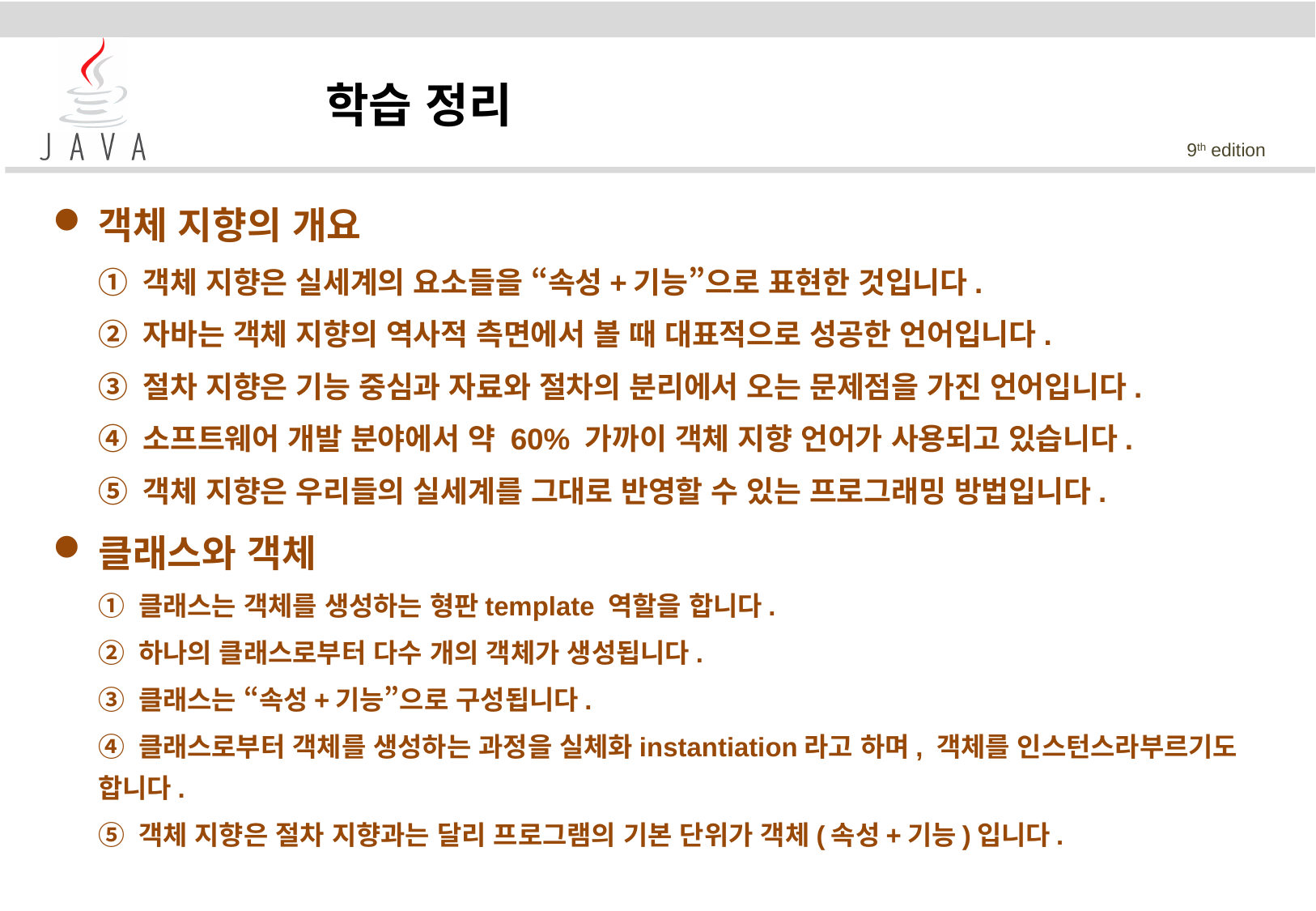

학습 정리
객체 지향의 개요
	① 객체 지향은 실세계의 요소들을 “속성+기능”으로 표현한 것입니다.
	② 자바는 객체 지향의 역사적 측면에서 볼 때 대표적으로 성공한 언어입니다.
	③ 절차 지향은 기능 중심과 자료와 절차의 분리에서 오는 문제점을 가진 언어입니다.
	④ 소프트웨어 개발 분야에서 약 60% 가까이 객체 지향 언어가 사용되고 있습니다.
	⑤ 객체 지향은 우리들의 실세계를 그대로 반영할 수 있는 프로그래밍 방법입니다.
클래스와 객체
	① 클래스는 객체를 생성하는 형판template 역할을 합니다.
	② 하나의 클래스로부터 다수 개의 객체가 생성됩니다.
	③ 클래스는 “속성+기능”으로 구성됩니다.
	④ 클래스로부터 객체를 생성하는 과정을 실체화instantiation라고 하며, 객체를 인스턴스라부르기도 합니다.
	⑤ 객체 지향은 절차 지향과는 달리 프로그램의 기본 단위가 객체(속성+기능)입니다.